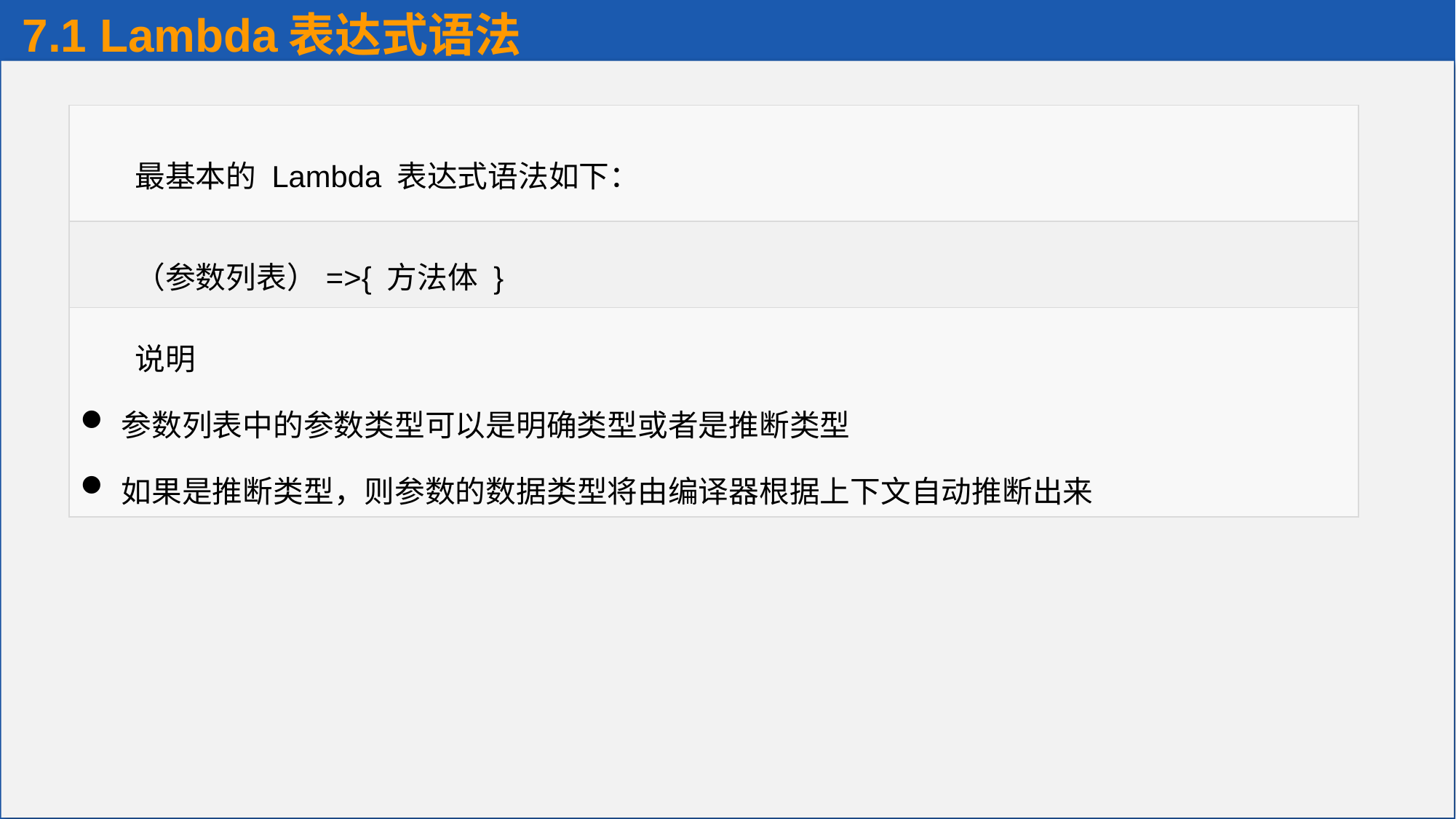

7.1 Lambda表达式语法
| 最基本的 Lambda 表达式语法如下： |
| --- |
| （参数列表）=>{ 方法体 } |
| 说明 参数列表中的参数类型可以是明确类型或者是推断类型 如果是推断类型，则参数的数据类型将由编译器根据上下文自动推断出来 |